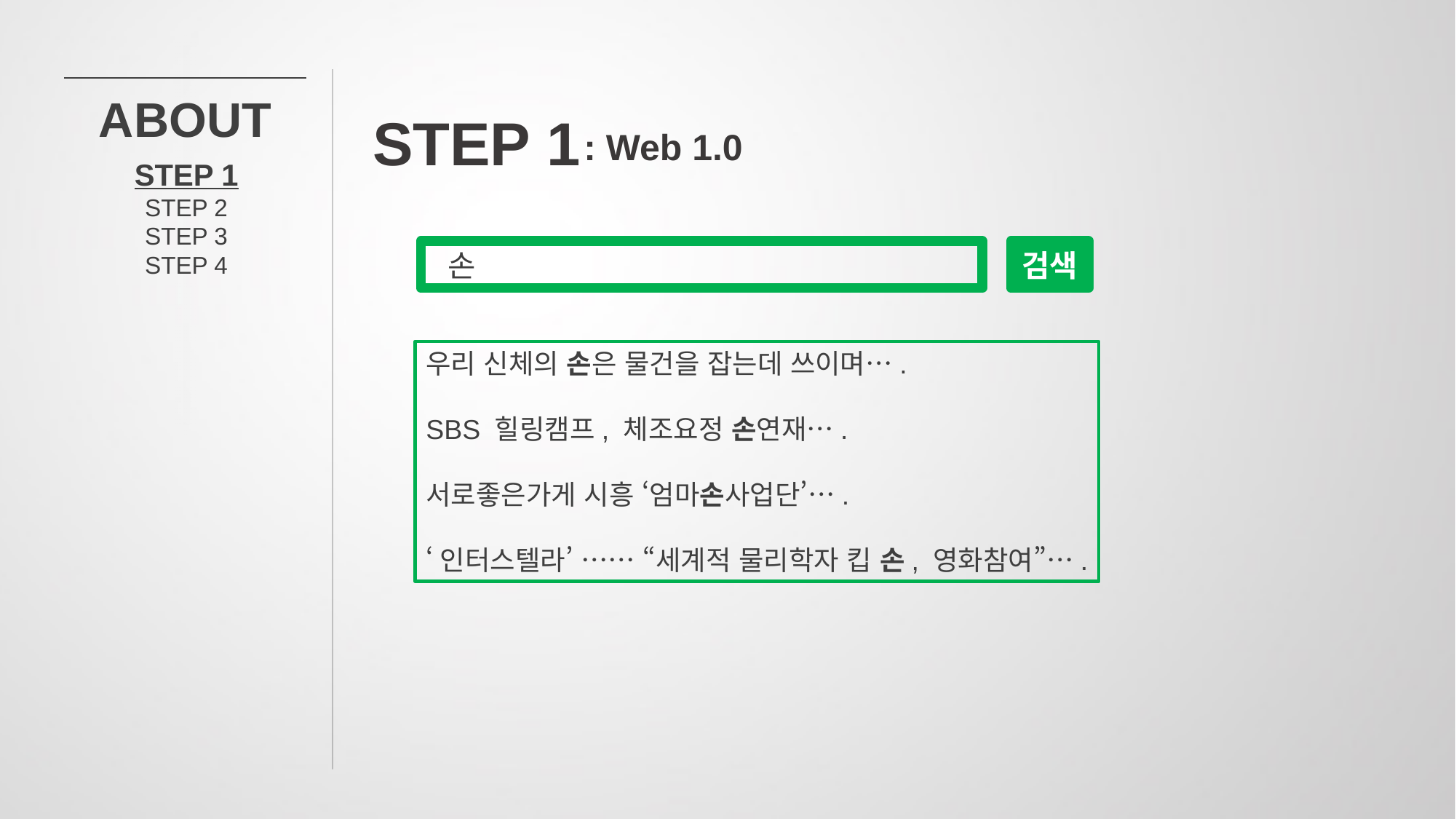

ABOUT
STEP 1
: Web 1.0
STEP 1
STEP 2
STEP 3
STEP 4
 손
검색
우리 신체의 손은 물건을 잡는데 쓰이며….

SBS 힐링캠프, 체조요정 손연재….

서로좋은가게 시흥 ‘엄마손사업단’….

‘인터스텔라’ …… “세계적 물리학자 킵 손, 영화참여”….